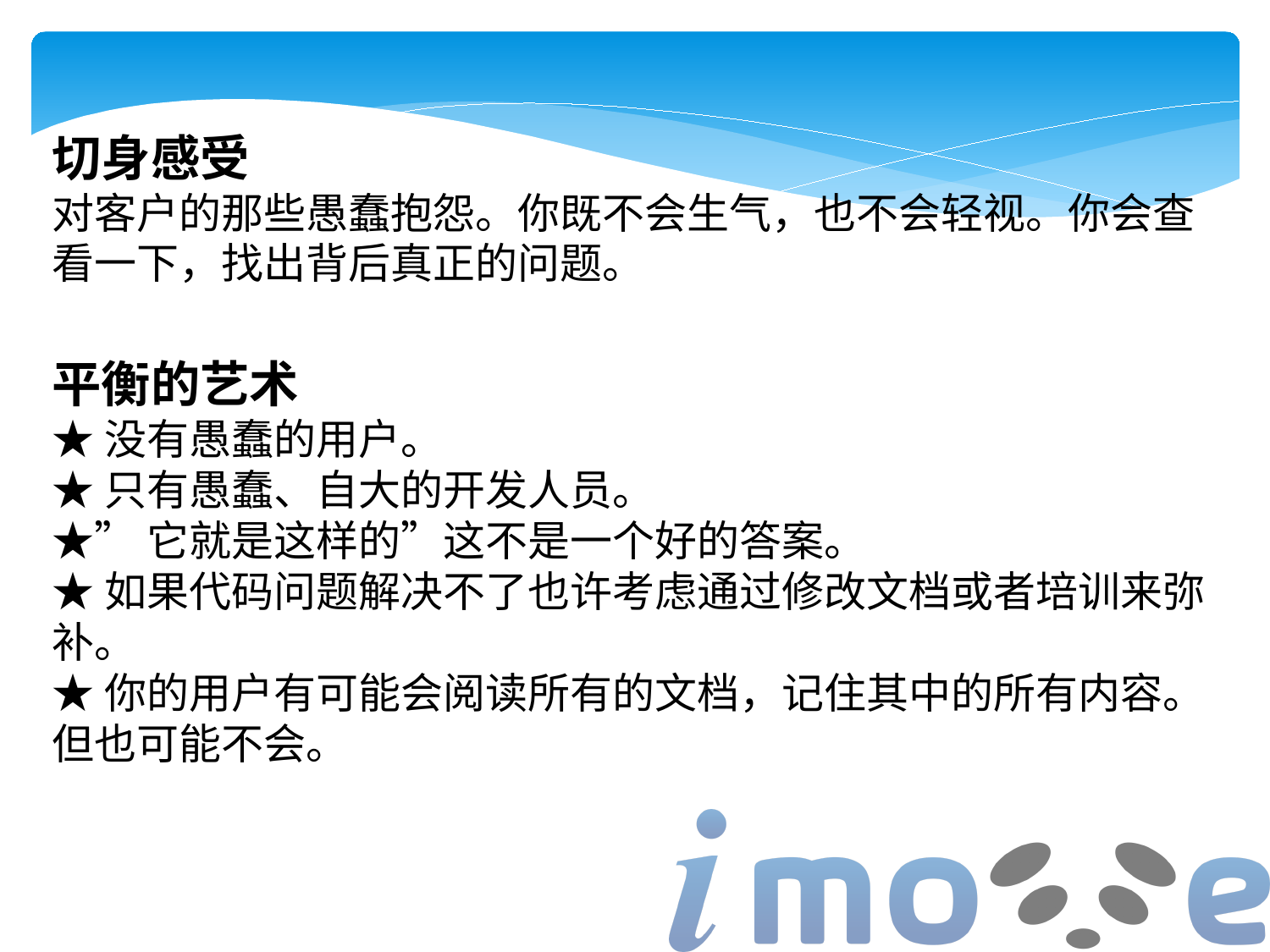

切身感受
对客户的那些愚蠢抱怨。你既不会生气，也不会轻视。你会查看一下，找出背后真正的问题。
平衡的艺术
★没有愚蠢的用户。
★只有愚蠢、自大的开发人员。
★”它就是这样的”这不是一个好的答案。
★如果代码问题解决不了也许考虑通过修改文档或者培训来弥补。
★你的用户有可能会阅读所有的文档，记住其中的所有内容。但也可能不会。